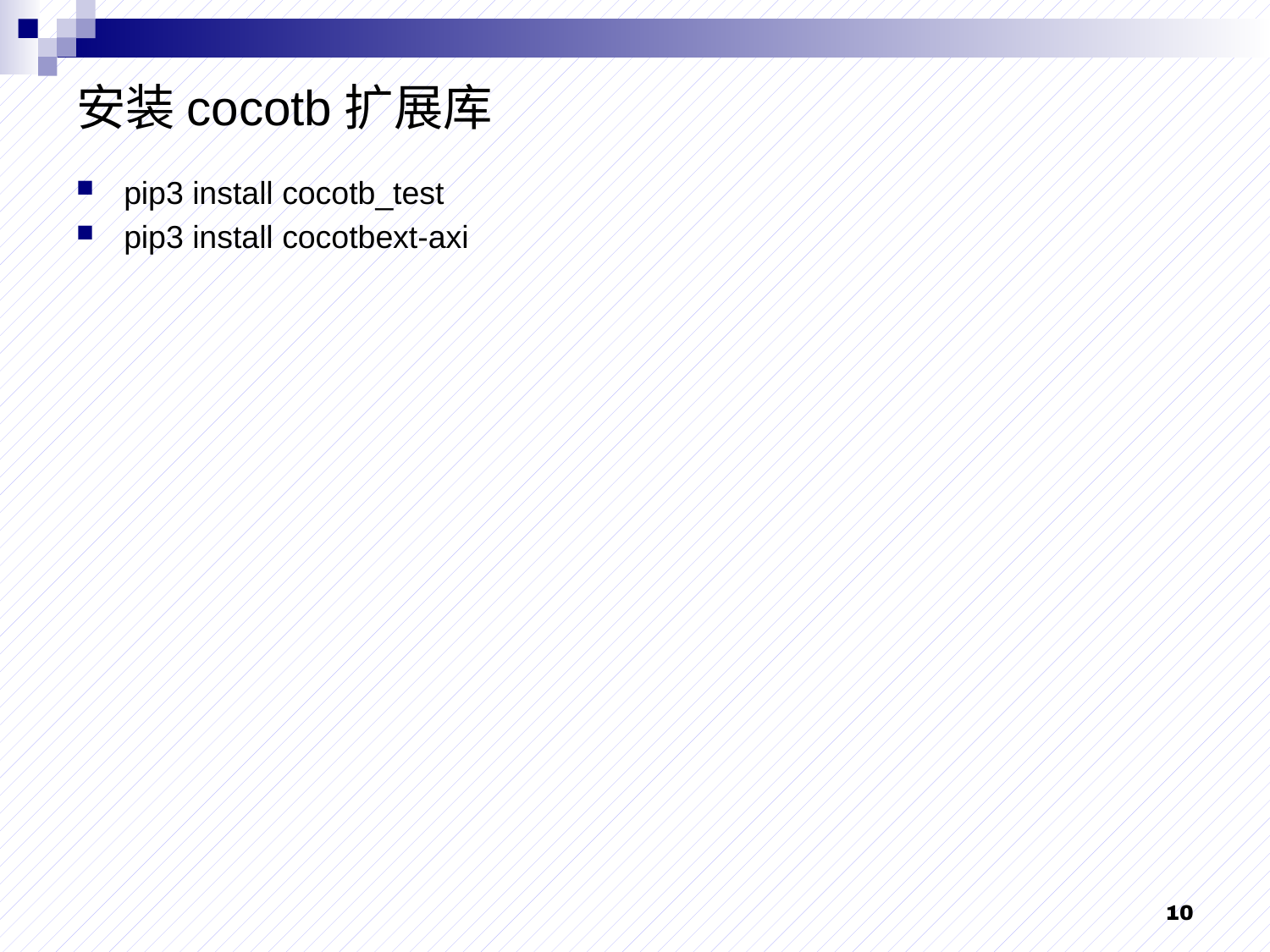

# 安装cocotb扩展库
pip3 install cocotb_test
pip3 install cocotbext-axi

10